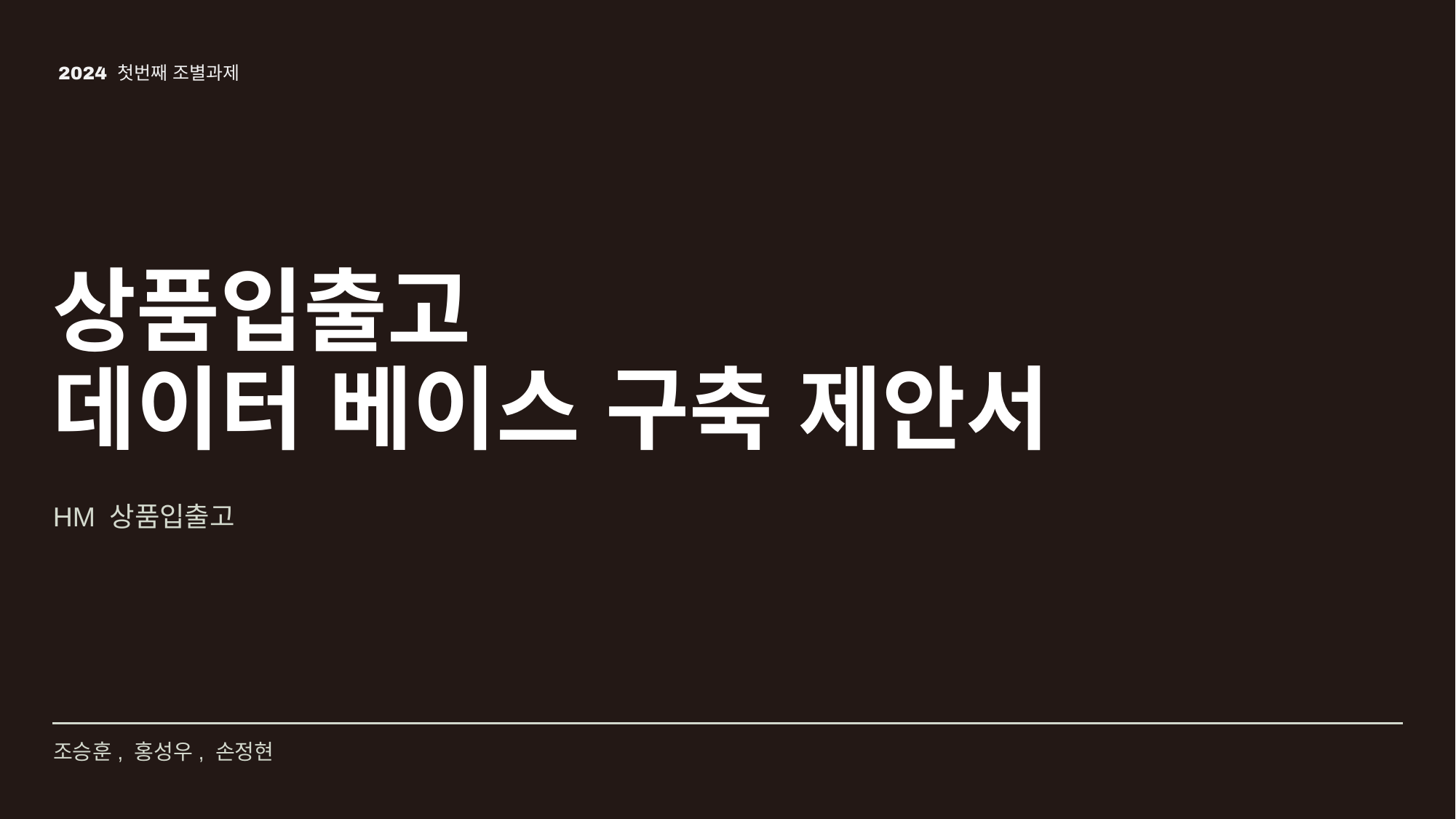

2024 첫번째 조별과제
# 상품입출고 데이터 베이스 구축 제안서
HM 상품입출고
조승훈, 홍성우, 손정현